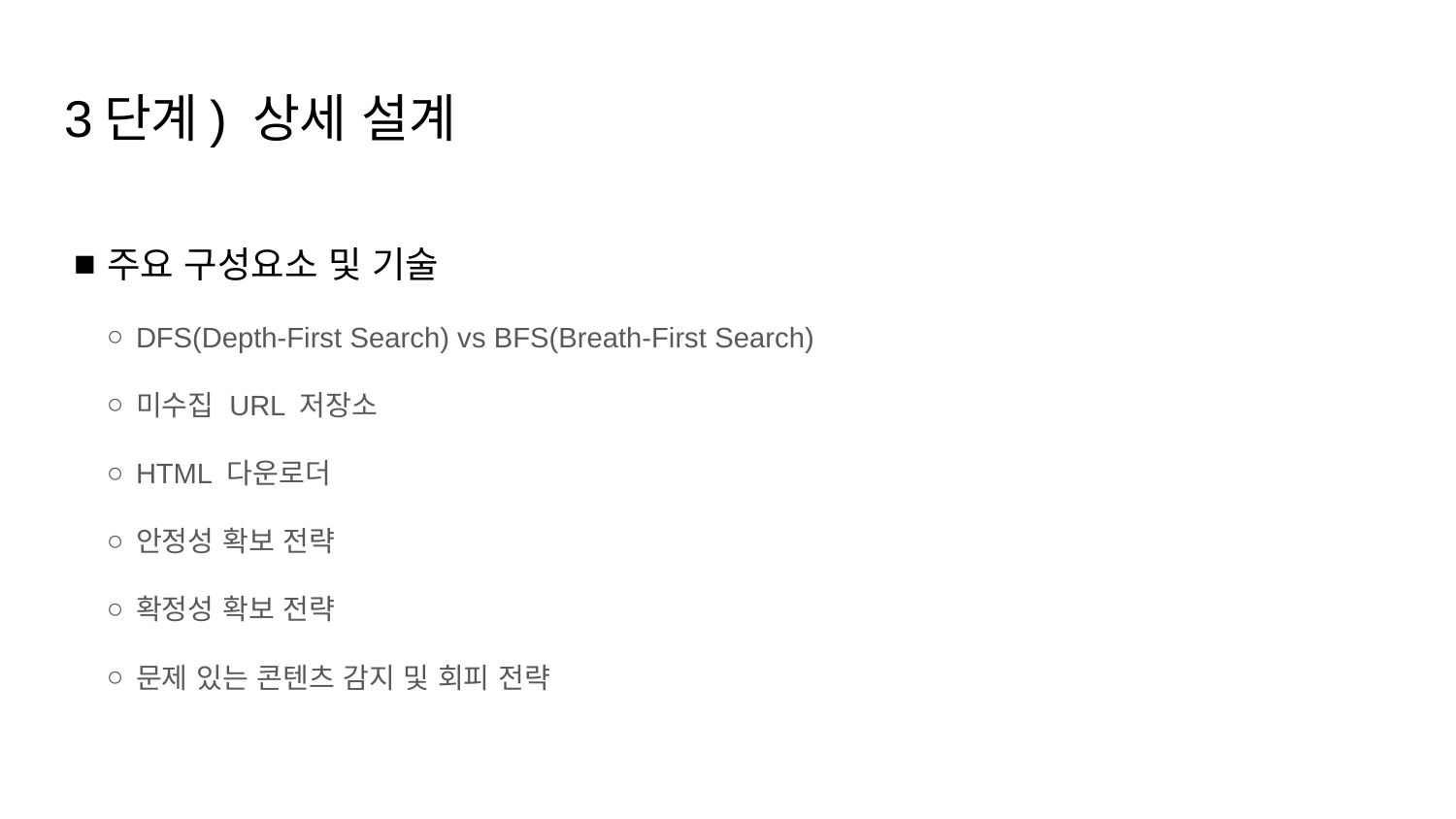

# 3단계) 상세 설계
주요 구성요소 및 기술
DFS(Depth-First Search) vs BFS(Breath-First Search)
미수집 URL 저장소
HTML 다운로더
안정성 확보 전략
확정성 확보 전략
문제 있는 콘텐츠 감지 및 회피 전략